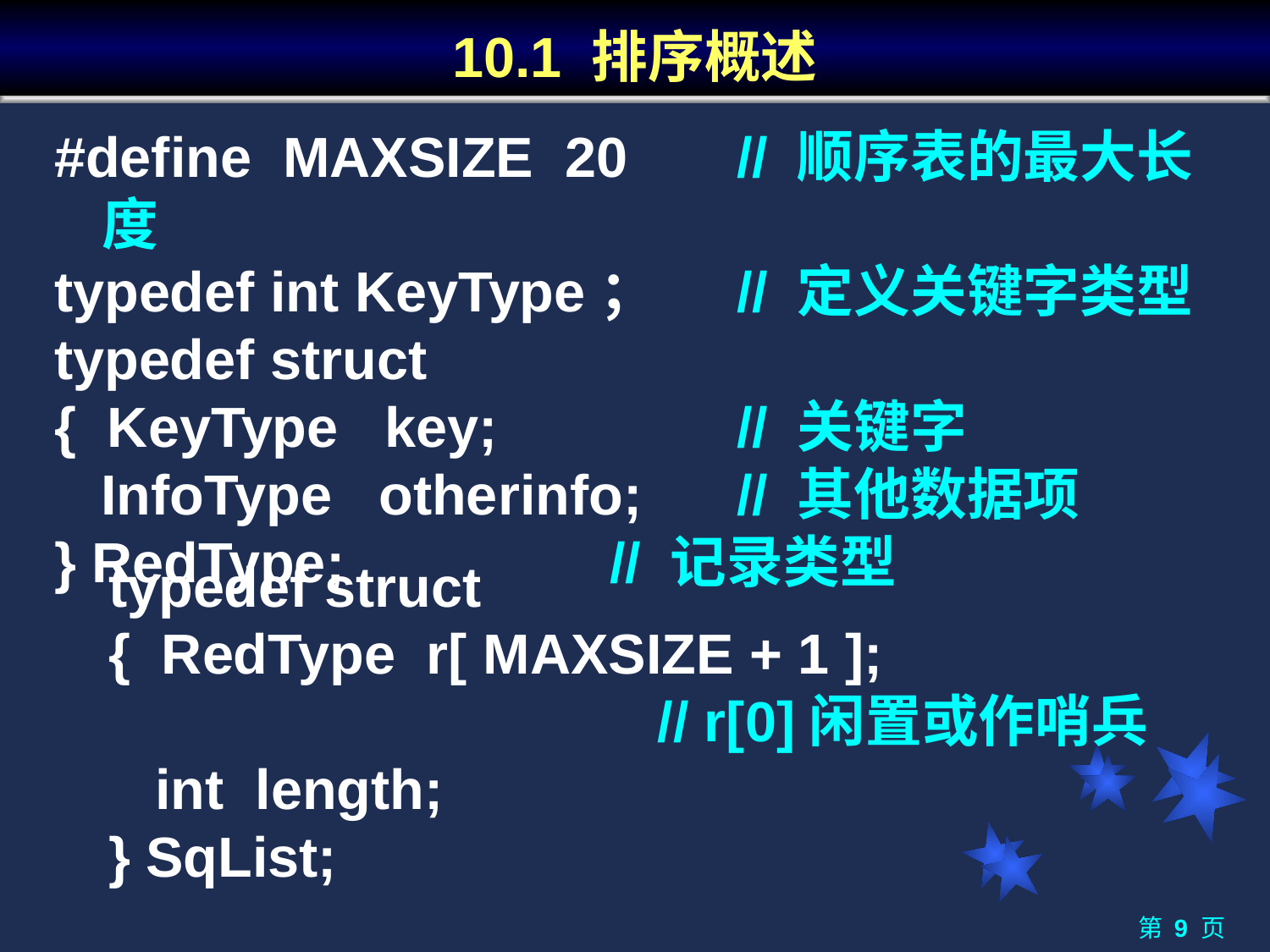

# 10.1 排序概述
#define  MAXSIZE  20	// 顺序表的最大长度
typedef int KeyType；	// 定义关键字类型
typedef struct
{  KeyType   key;           	// 关键字
   InfoType   otherinfo;	// 其他数据项
} RedType;			// 记录类型
typedef struct
{  RedType  r[ MAXSIZE + 1 ];
 // r[0]闲置或作哨兵
   int  length;
} SqList;
第 9 页